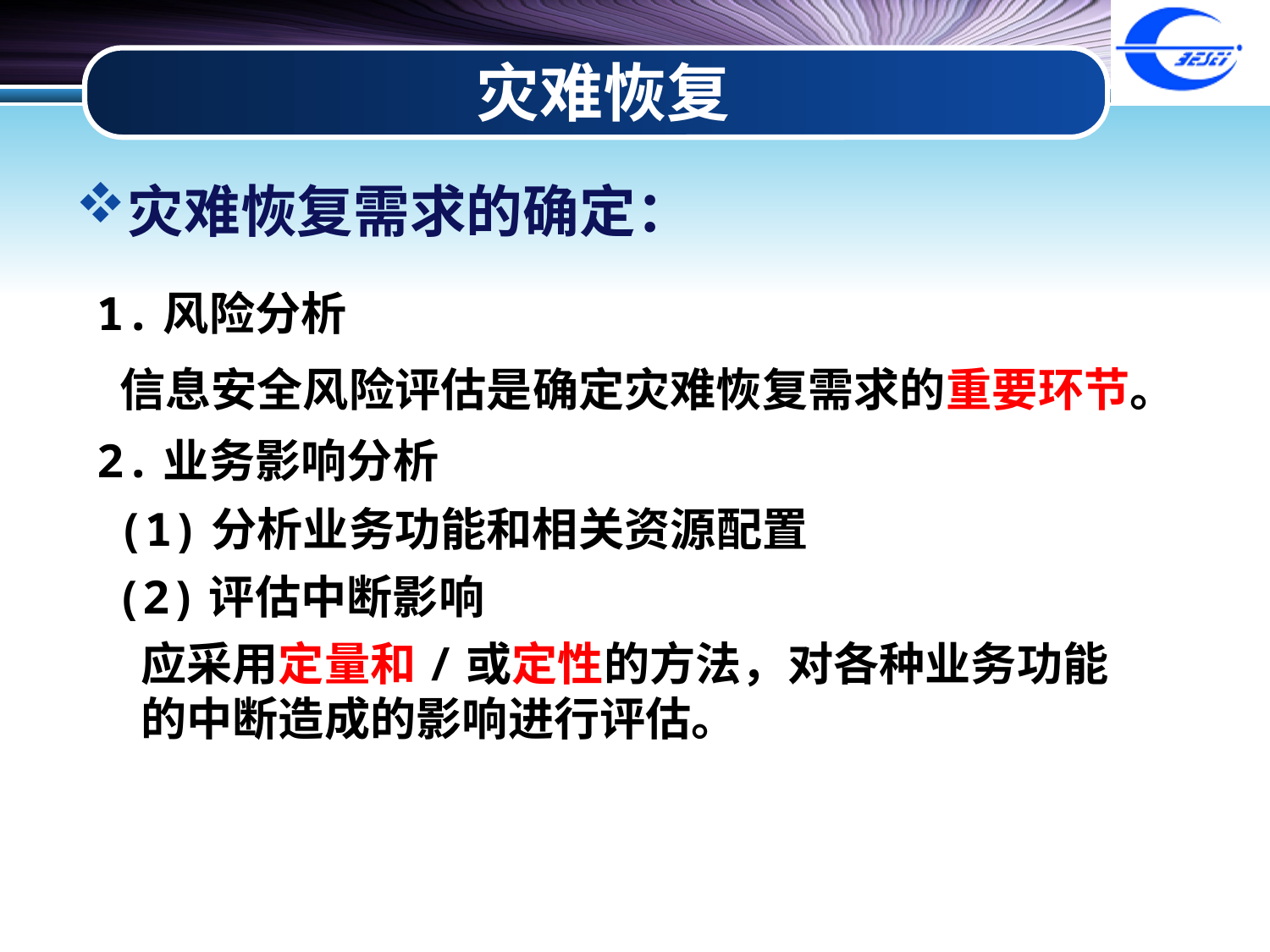

# 灾难恢复
灾难恢复需求的确定：
1.风险分析
信息安全风险评估是确定灾难恢复需求的重要环节。
2.业务影响分析
(1)分析业务功能和相关资源配置
(2)评估中断影响
应采用定量和/或定性的方法，对各种业务功能的中断造成的影响进行评估。